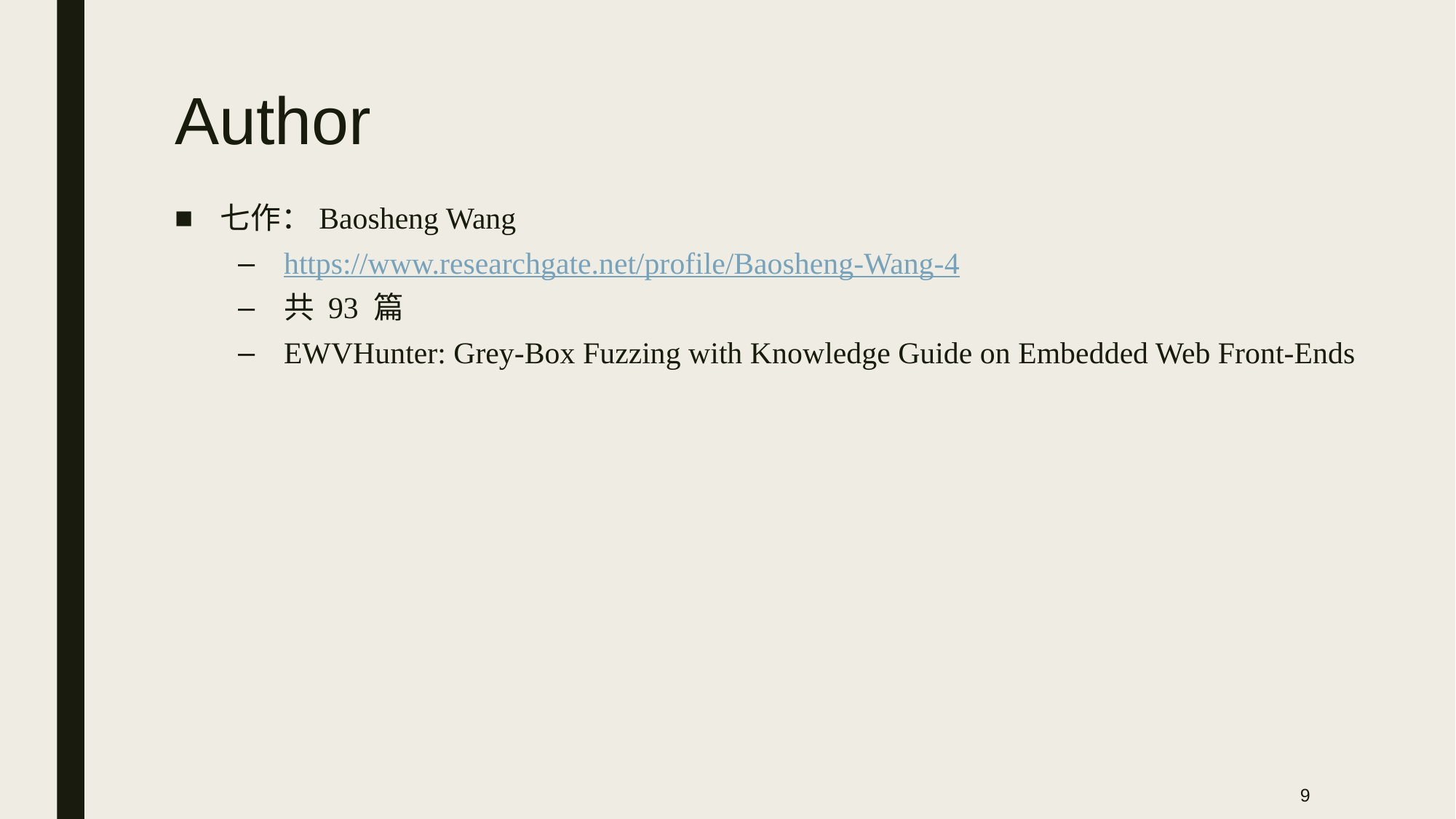

# Author
七作：Baosheng Wang
https://www.researchgate.net/profile/Baosheng-Wang-4
共 93 篇
EWVHunter: Grey-Box Fuzzing with Knowledge Guide on Embedded Web Front-Ends
9